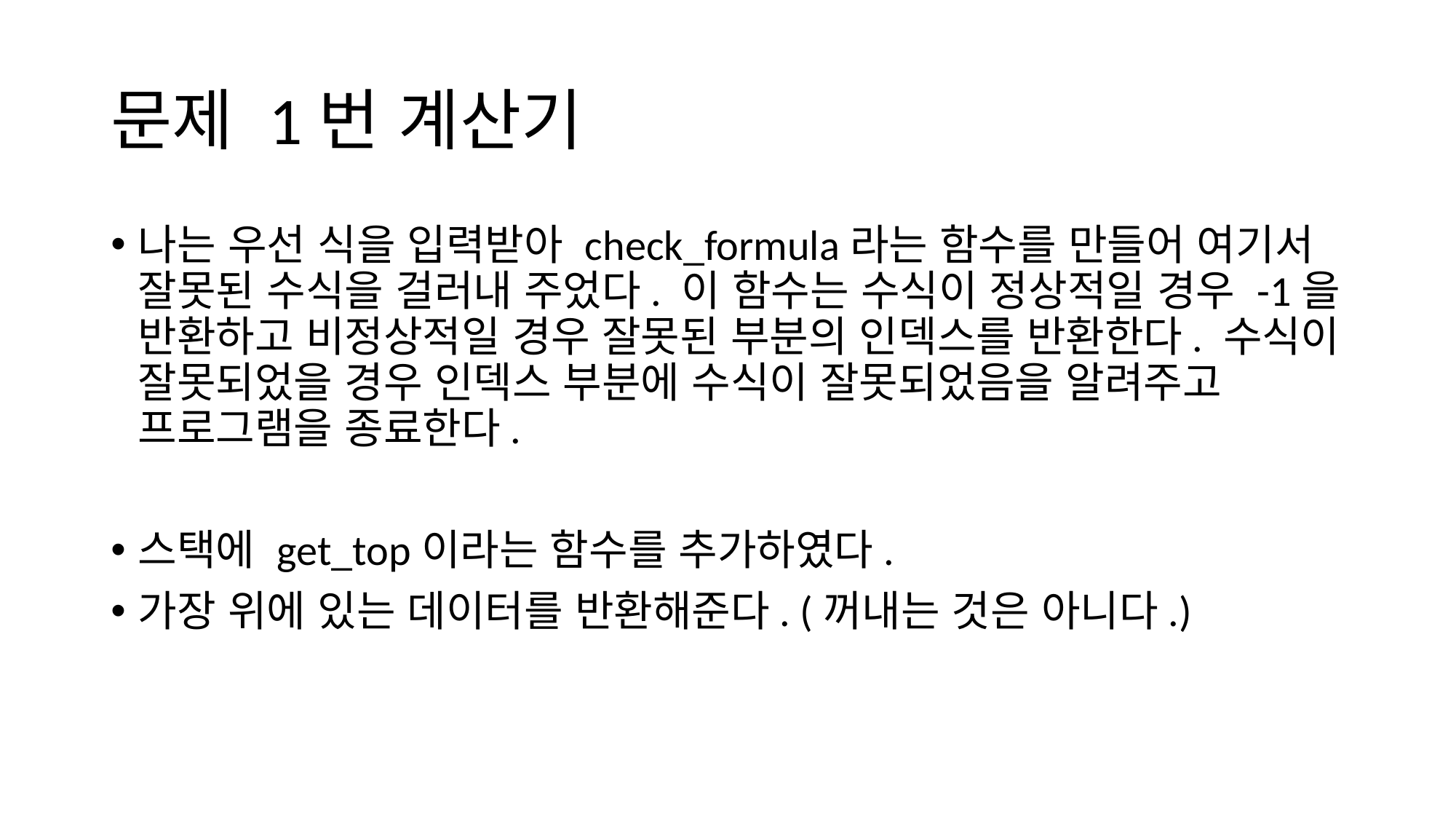

# 문제 1번 계산기
나는 우선 식을 입력받아 check_formula라는 함수를 만들어 여기서 잘못된 수식을 걸러내 주었다. 이 함수는 수식이 정상적일 경우 -1을 반환하고 비정상적일 경우 잘못된 부분의 인덱스를 반환한다. 수식이 잘못되었을 경우 인덱스 부분에 수식이 잘못되었음을 알려주고 프로그램을 종료한다.

스택에 get_top이라는 함수를 추가하였다.
가장 위에 있는 데이터를 반환해준다. (꺼내는 것은 아니다.)